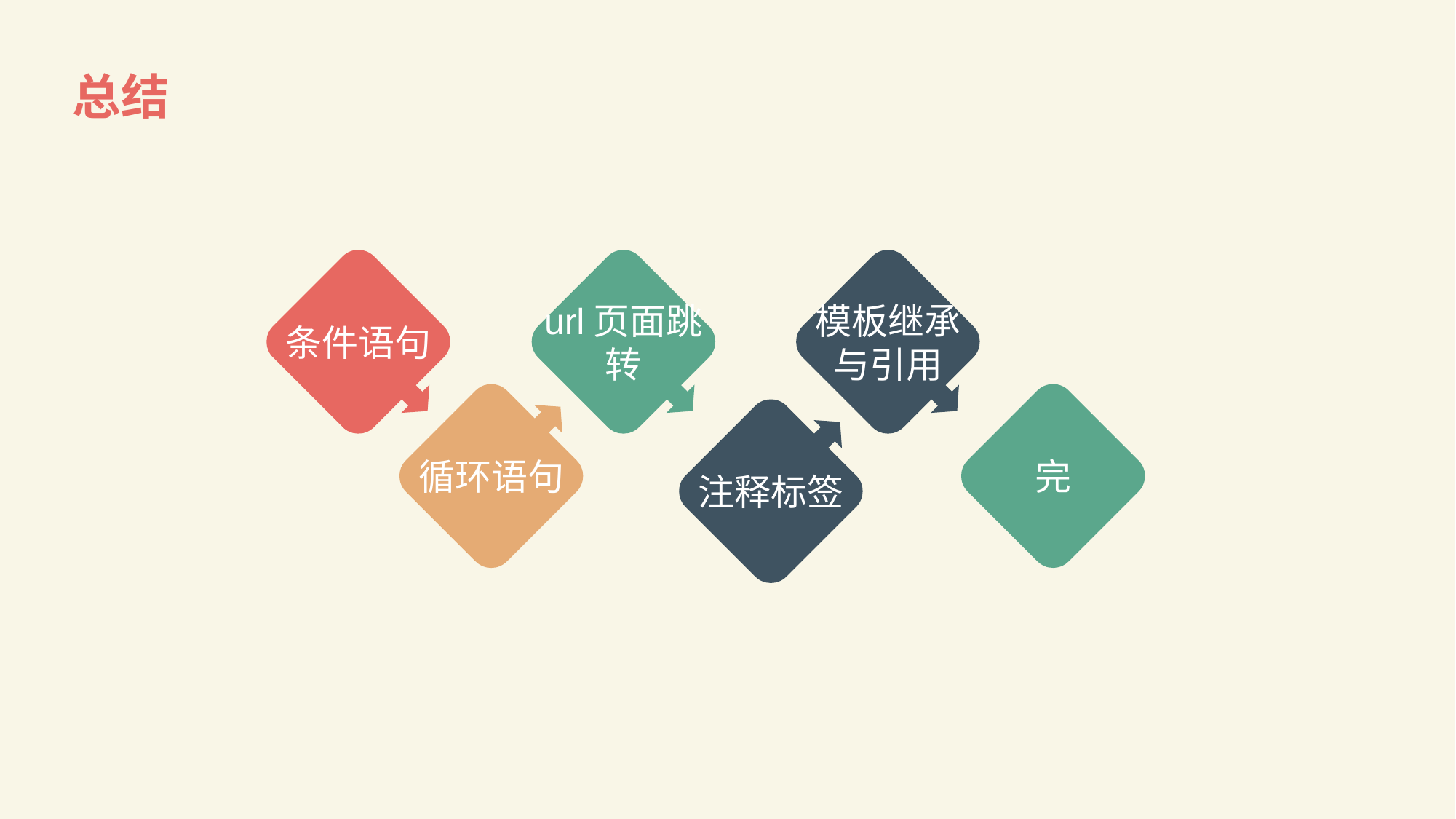

# 总结
条件语句
url页面跳转
模板继承与引用
完
循环语句
注释标签